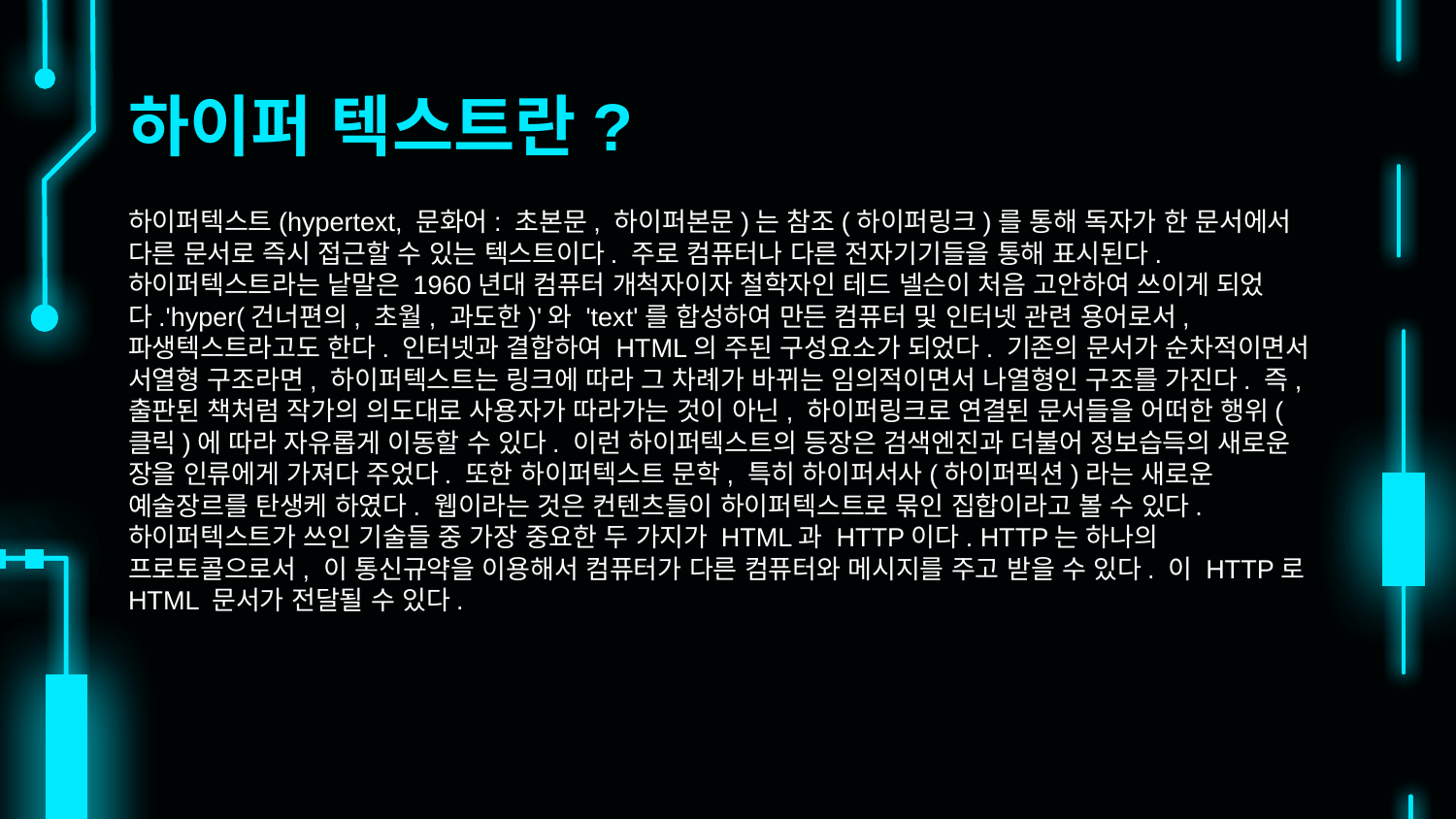

# 하이퍼 텍스트란?
하이퍼텍스트(hypertext, 문화어: 초본문, 하이퍼본문)는 참조(하이퍼링크)를 통해 독자가 한 문서에서 다른 문서로 즉시 접근할 수 있는 텍스트이다. 주로 컴퓨터나 다른 전자기기들을 통해 표시된다. 하이퍼텍스트라는 낱말은 1960년대 컴퓨터 개척자이자 철학자인 테드 넬슨이 처음 고안하여 쓰이게 되었다.'hyper(건너편의, 초월, 과도한)'와 'text'를 합성하여 만든 컴퓨터 및 인터넷 관련 용어로서, 파생텍스트라고도 한다. 인터넷과 결합하여 HTML의 주된 구성요소가 되었다. 기존의 문서가 순차적이면서 서열형 구조라면, 하이퍼텍스트는 링크에 따라 그 차례가 바뀌는 임의적이면서 나열형인 구조를 가진다. 즉, 출판된 책처럼 작가의 의도대로 사용자가 따라가는 것이 아닌, 하이퍼링크로 연결된 문서들을 어떠한 행위(클릭)에 따라 자유롭게 이동할 수 있다. 이런 하이퍼텍스트의 등장은 검색엔진과 더불어 정보습득의 새로운 장을 인류에게 가져다 주었다. 또한 하이퍼텍스트 문학, 특히 하이퍼서사(하이퍼픽션)라는 새로운 예술장르를 탄생케 하였다. 웹이라는 것은 컨텐츠들이 하이퍼텍스트로 묶인 집합이라고 볼 수 있다. 하이퍼텍스트가 쓰인 기술들 중 가장 중요한 두 가지가 HTML과 HTTP이다. HTTP는 하나의 프로토콜으로서, 이 통신규약을 이용해서 컴퓨터가 다른 컴퓨터와 메시지를 주고 받을 수 있다. 이 HTTP로 HTML 문서가 전달될 수 있다.